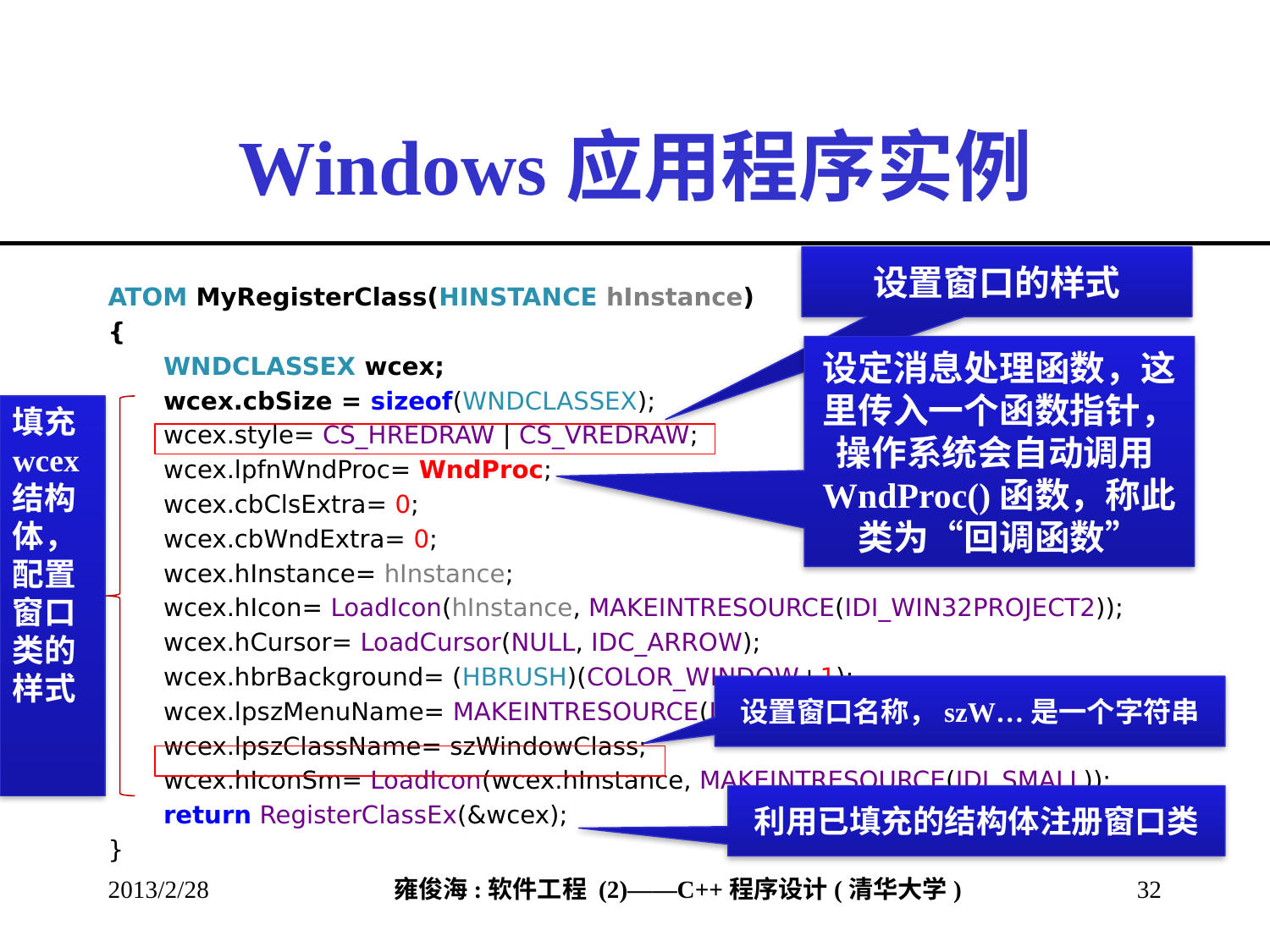

# Windows应用程序实例
设置窗口的样式
ATOM MyRegisterClass(HINSTANCE hInstance)
{
WNDCLASSEX wcex;
wcex.cbSize = sizeof(WNDCLASSEX);
wcex.style= CS_HREDRAW | CS_VREDRAW;
wcex.lpfnWndProc= WndProc;
wcex.cbClsExtra= 0;
wcex.cbWndExtra= 0;
wcex.hInstance= hInstance;
wcex.hIcon= LoadIcon(hInstance, MAKEINTRESOURCE(IDI_WIN32PROJECT2));
wcex.hCursor= LoadCursor(NULL, IDC_ARROW);
wcex.hbrBackground= (HBRUSH)(COLOR_WINDOW+1);
wcex.lpszMenuName= MAKEINTRESOURCE(IDC_WIN32PROJECT2);
wcex.lpszClassName= szWindowClass;
wcex.hIconSm= LoadIcon(wcex.hInstance, MAKEINTRESOURCE(IDI_SMALL));
return RegisterClassEx(&wcex);
}

设定消息处理函数，这里传入一个函数指针，操作系统会自动调用WndProc()函数，称此类为“回调函数”
填充wcex结构体，配置窗口类的样式

设置窗口名称，szW…是一个字符串

利用已填充的结构体注册窗口类
2013/2/28
32